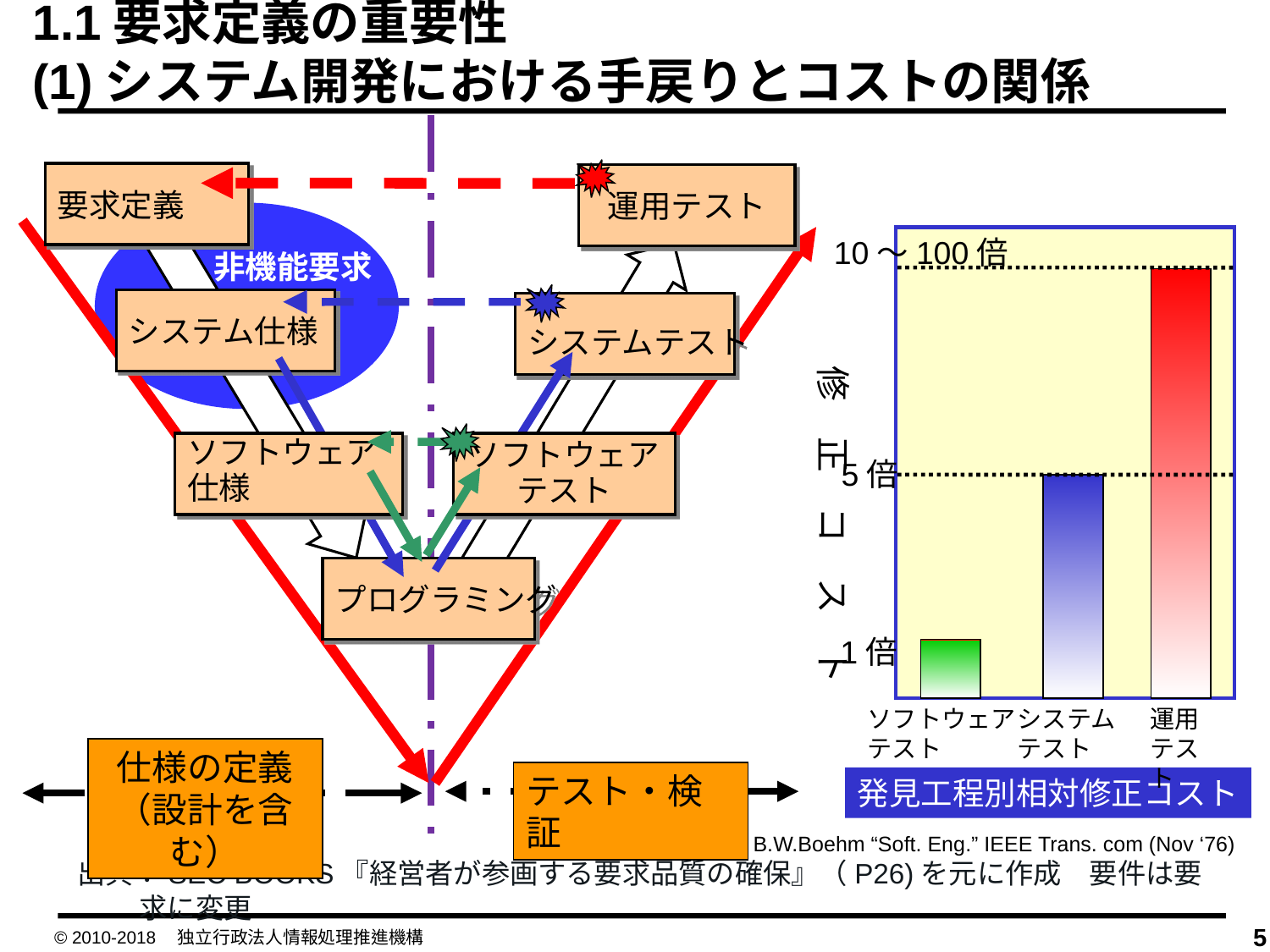

1.1要求定義の重要性
(1)システム開発における手戻りとコストの関係

要求定義
運用テスト

10～100倍

非機能要求

システム仕様
システムテスト

修　正　コ　ス　ト

ソフトウェア
仕様
ソフトウェア
テスト

5倍

プログラミング
1倍

ソフトウェア
テスト
システム
テスト
運用
テスト
仕様の定義（設計を含む）
テスト・検証
発見工程別相対修正コスト
右の出典：B.W.Boehm “Soft. Eng.” IEEE Trans. com (Nov ‘76)
出典：SEC BOOKS『経営者が参画する要求品質の確保』（P26)を元に作成　要件は要求に変更
© 2010-2018　独立行政法人情報処理推進機構